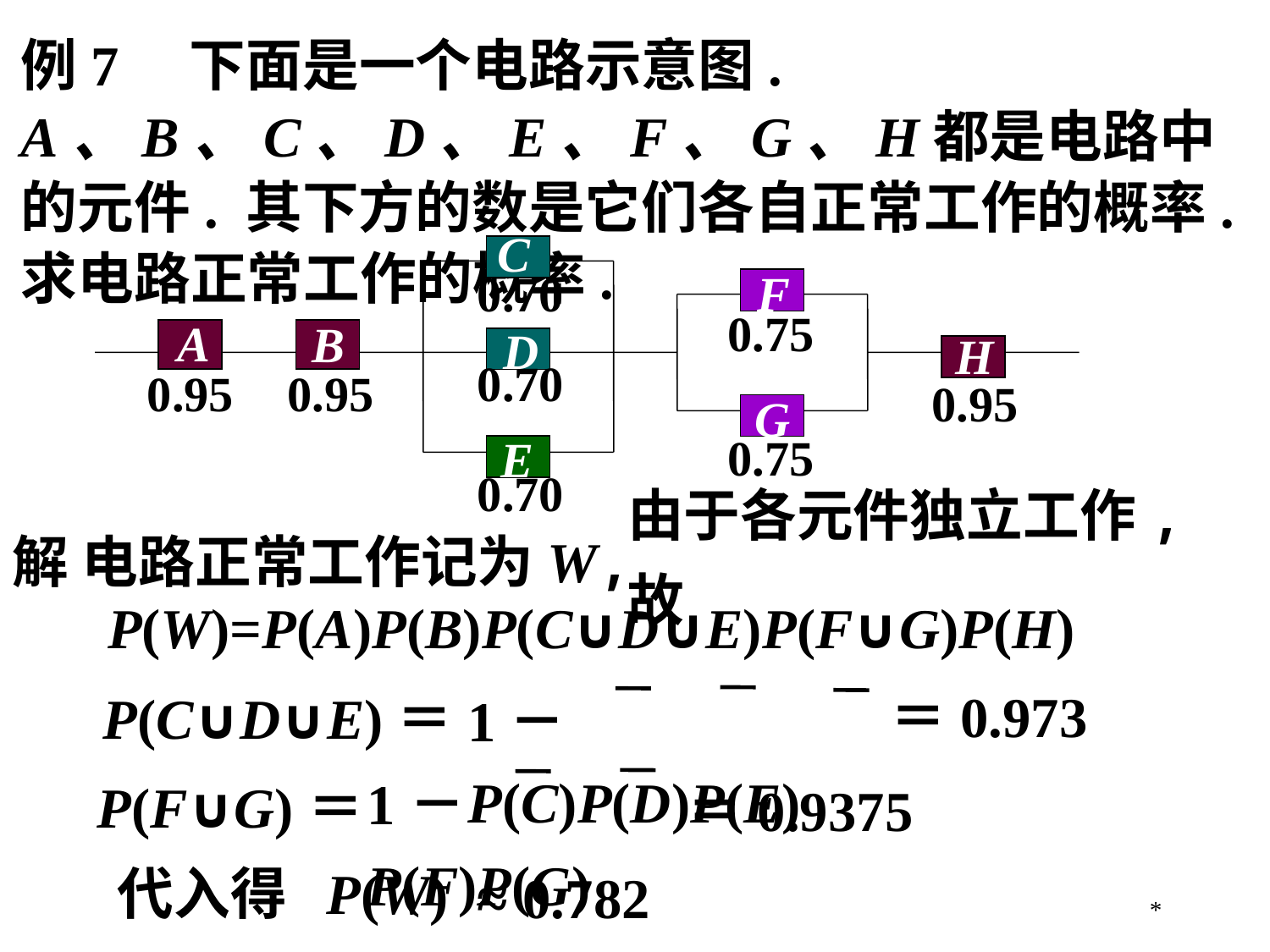

例7    下面是一个电路示意图.  A、B、C、D、E、F、G、H都是电路中的元件. 其下方的数是它们各自正常工作的概率.  求电路正常工作的概率.
C

0.70
F

0.75
A
B
D
H

0.70

0.95
0.95
0.95
G

0.75
E

0.70
由于各元件独立工作,故
解 电路正常工作记为W,
P(W)=P(A)P(B)P(C∪D∪E)P(F∪G)P(H)
1－P(C)P(D)P(E)

＝0.973
P(C∪D∪E)＝
1－P(F)P(G)

P(F∪G)＝
＝0.9375
代入得  P(W)
≈ 0.782
*